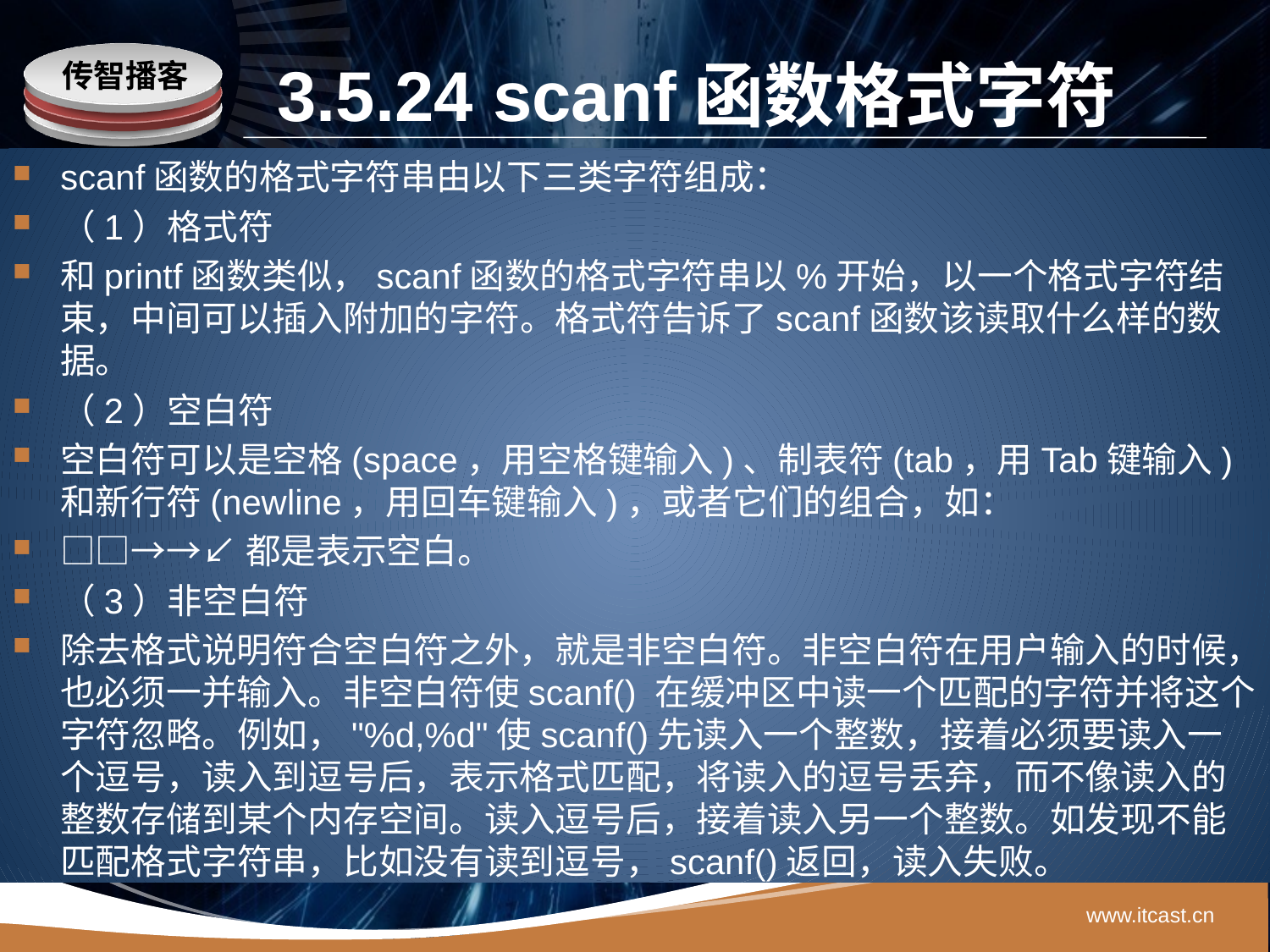

# 3.5.24 scanf函数格式字符
scanf函数的格式字符串由以下三类字符组成：
（1）格式符
和printf函数类似，scanf函数的格式字符串以%开始，以一个格式字符结束，中间可以插入附加的字符。格式符告诉了scanf函数该读取什么样的数据。
（2）空白符
空白符可以是空格(space，用空格键输入)、制表符(tab，用Tab键输入)和新行符(newline，用回车键输入)，或者它们的组合，如：
□□→→↙都是表示空白。
（3）非空白符
除去格式说明符合空白符之外，就是非空白符。非空白符在用户输入的时候，也必须一并输入。非空白符使scanf() 在缓冲区中读一个匹配的字符并将这个字符忽略。例如，"%d,%d"使scanf()先读入一个整数，接着必须要读入一个逗号，读入到逗号后，表示格式匹配，将读入的逗号丢弃，而不像读入的整数存储到某个内存空间。读入逗号后，接着读入另一个整数。如发现不能匹配格式字符串，比如没有读到逗号，scanf()返回，读入失败。

www.itcast.cn